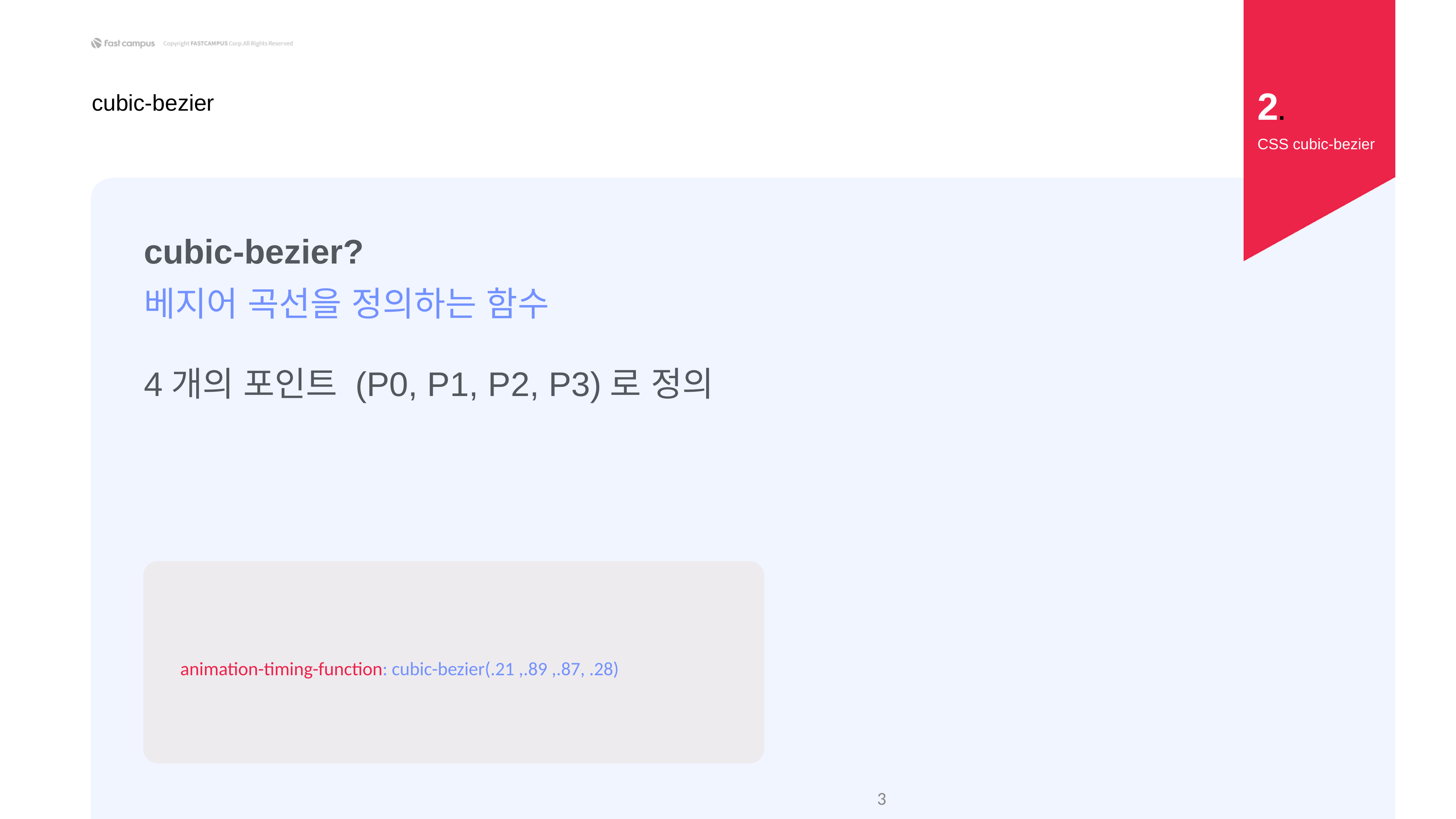

2.
cubic-bezier
CSS cubic-bezier
cubic-bezier?
베지어 곡선을 정의하는 함수

4개의 포인트 (P0, P1, P2, P3)로 정의

animation-timing-function: cubic-bezier(.21 ,.89 ,.87, .28)
3